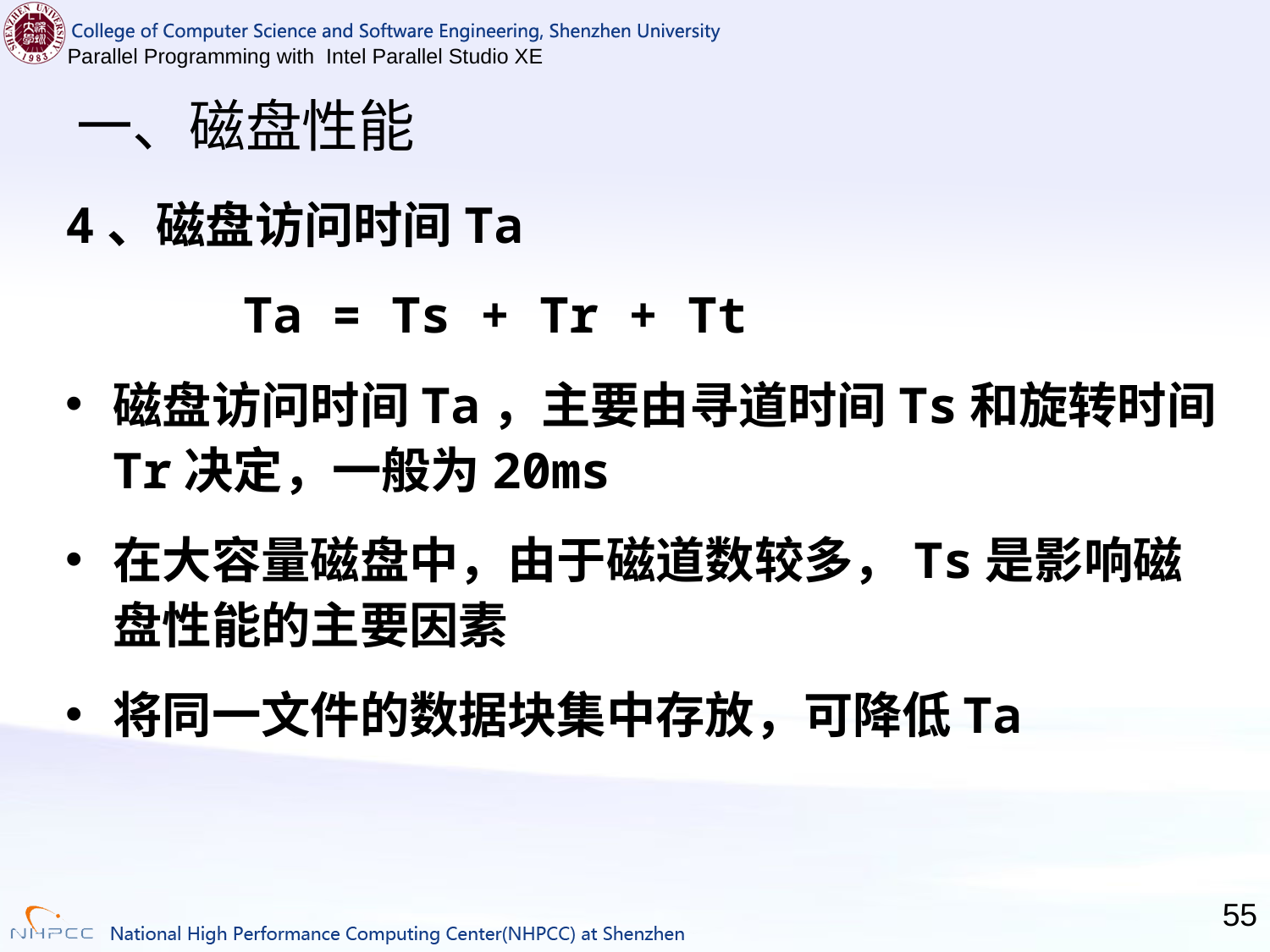

# 一、磁盘性能
4、磁盘访问时间Ta
      Ta = Ts + Tr + Tt
磁盘访问时间Ta，主要由寻道时间Ts和旋转时间Tr决定，一般为20ms
在大容量磁盘中，由于磁道数较多，Ts是影响磁盘性能的主要因素
将同一文件的数据块集中存放，可降低Ta
55